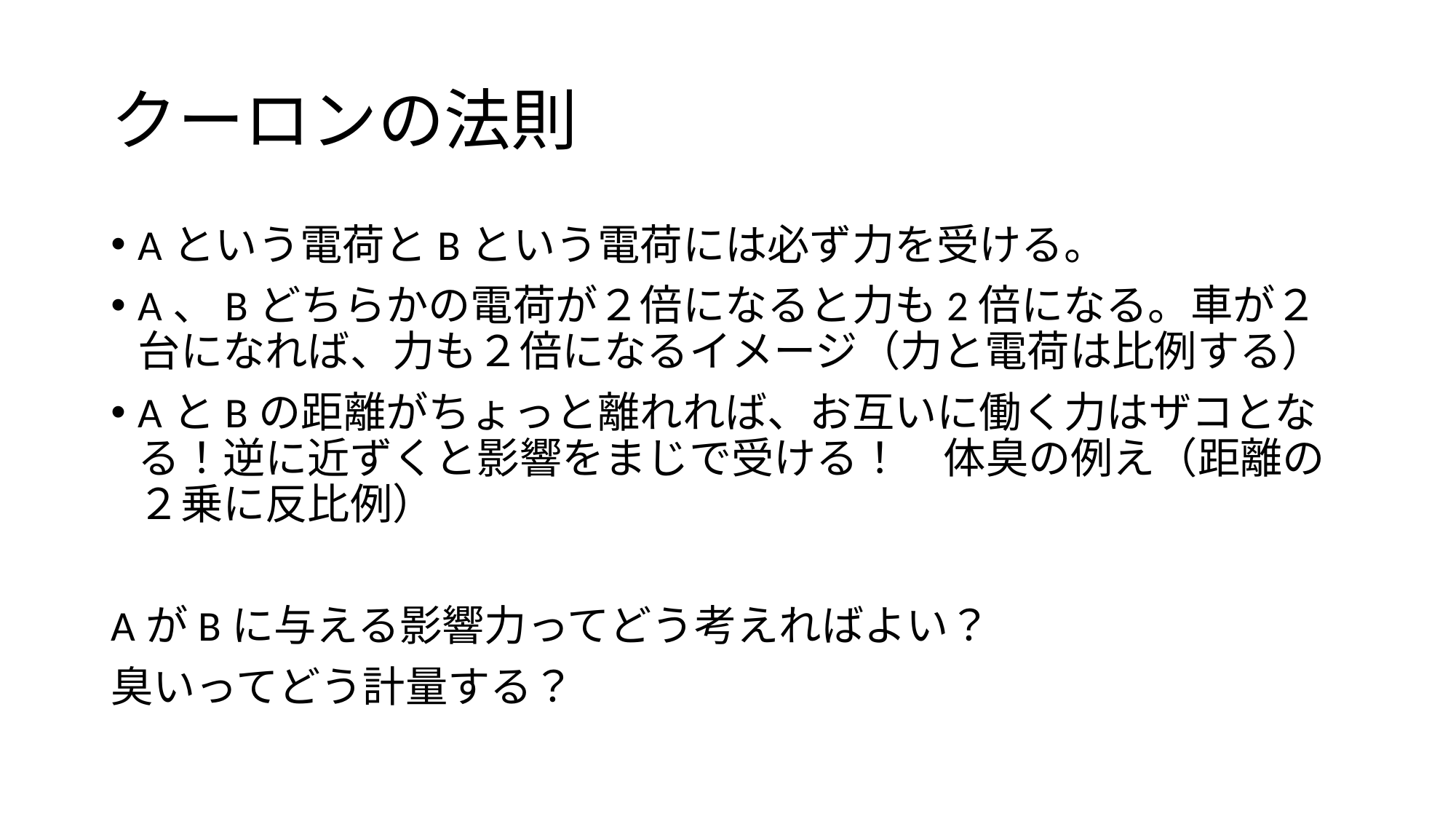

# クーロンの法則
Aという電荷とBという電荷には必ず力を受ける。
A、Bどちらかの電荷が２倍になると力も2倍になる。車が２台になれば、力も２倍になるイメージ（力と電荷は比例する）
AとBの距離がちょっと離れれば、お互いに働く力はザコとなる！逆に近ずくと影響をまじで受ける！　体臭の例え（距離の２乗に反比例）

AがBに与える影響力ってどう考えればよい？
臭いってどう計量する？